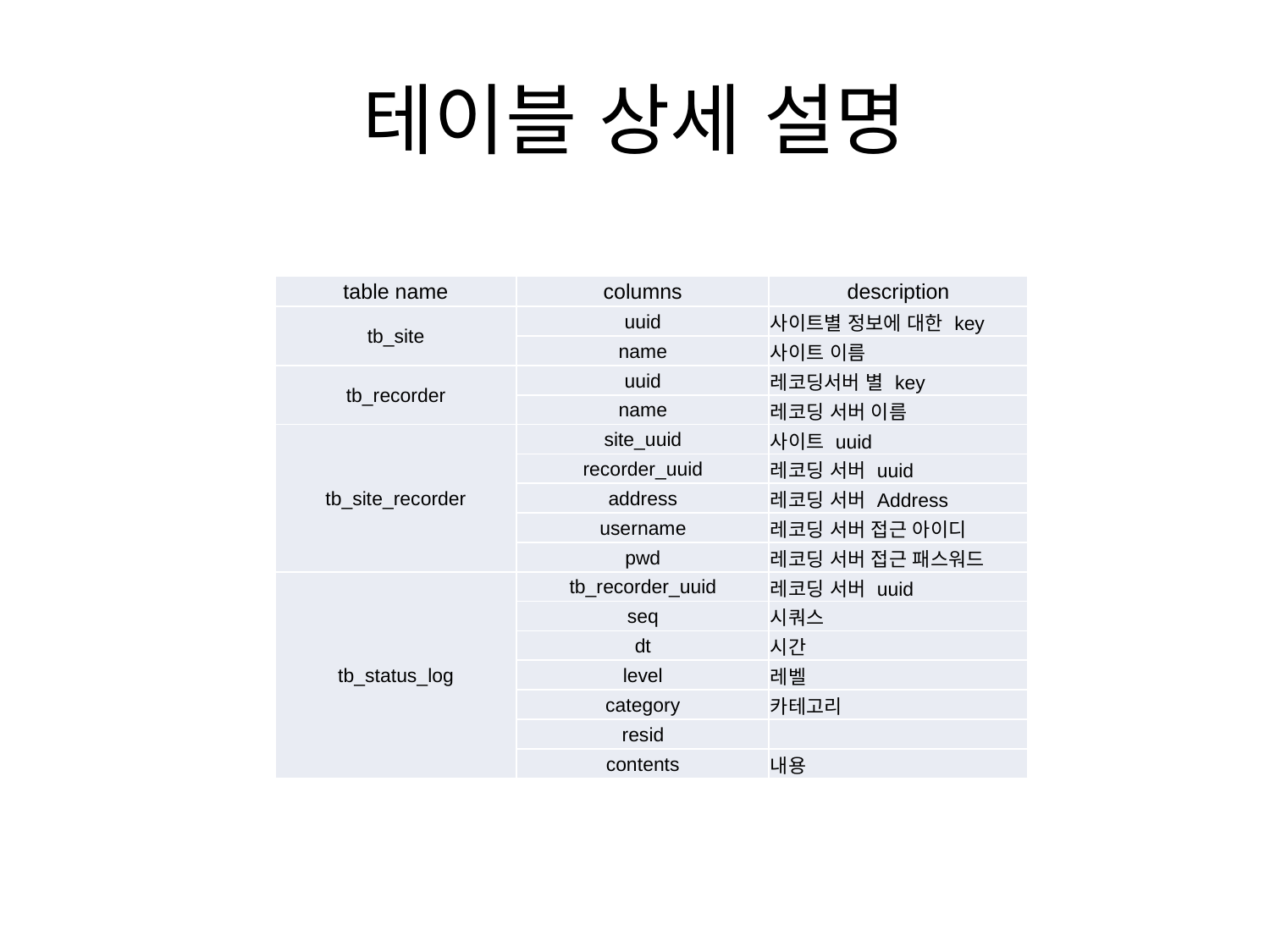

# 테이블 상세 설명
| table name | columns | description |
| --- | --- | --- |
| tb\_site | uuid | 사이트별 정보에 대한 key |
|  | name | 사이트 이름 |
| tb\_recorder | uuid | 레코딩서버 별 key |
|  | name | 레코딩 서버 이름 |
| tb\_site\_recorder | site\_uuid | 사이트 uuid |
|  | recorder\_uuid | 레코딩 서버 uuid |
|  | address | 레코딩 서버 Address |
|  | username | 레코딩 서버 접근 아이디 |
|  | pwd | 레코딩 서버 접근 패스워드 |
| tb\_status\_log | tb\_recorder\_uuid | 레코딩 서버 uuid |
|  | seq | 시쿼스 |
|  | dt | 시간 |
|  | level | 레벨 |
|  | category | 카테고리 |
|  | resid |  |
|  | contents | 내용 |